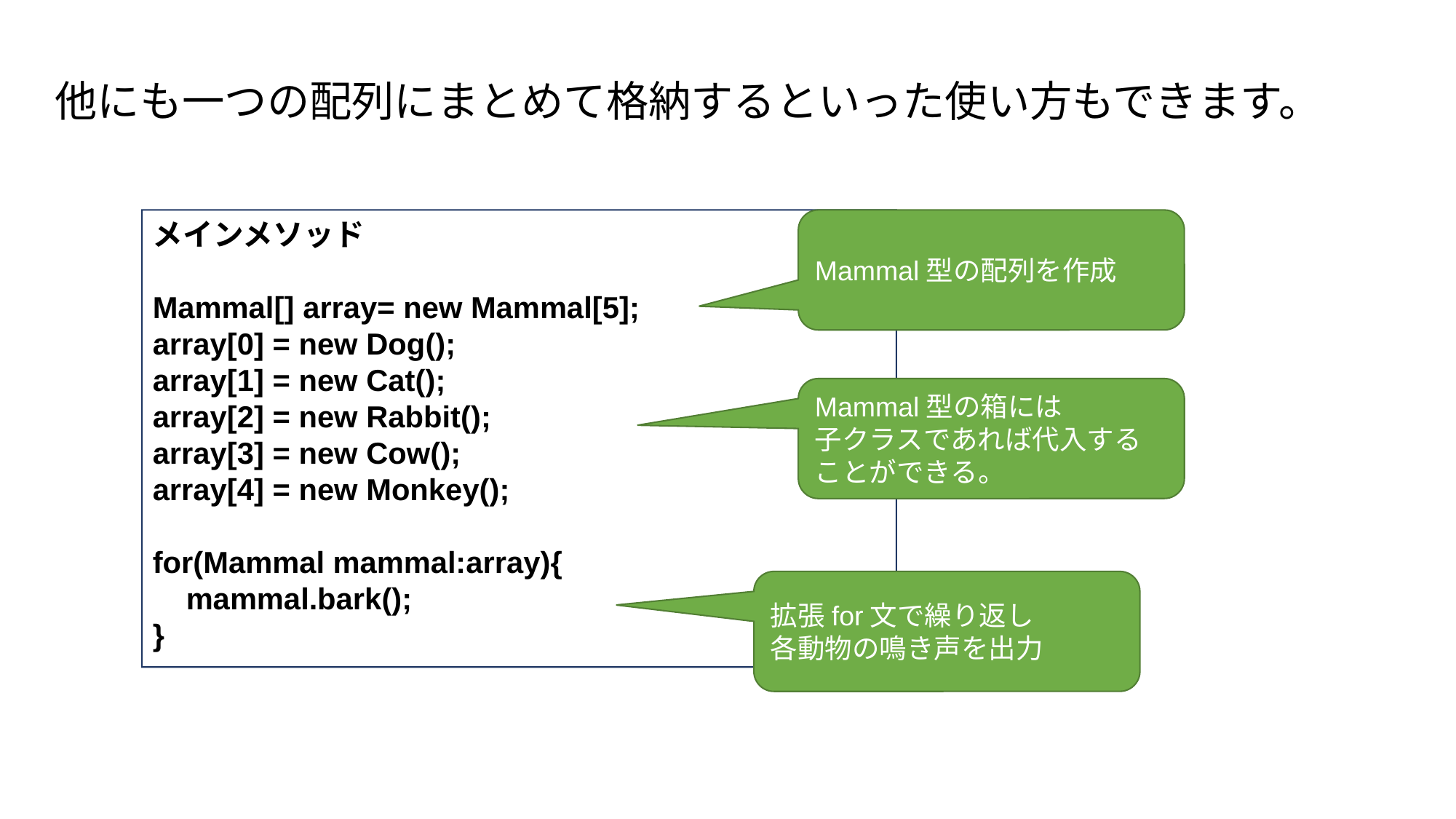

他にも一つの配列にまとめて格納するといった使い方もできます。
メインメソッド

Mammal[] array= new Mammal[5];
array[0] = new Dog();
array[1] = new Cat();
array[2] = new Rabbit();
array[3] = new Cow();
array[4] = new Monkey();

for(Mammal mammal:array){
    mammal.bark();
}

Mammal型の配列を作成
Mammal型の箱には
子クラスであれば代入することができる。
拡張for文で繰り返し
各動物の鳴き声を出力